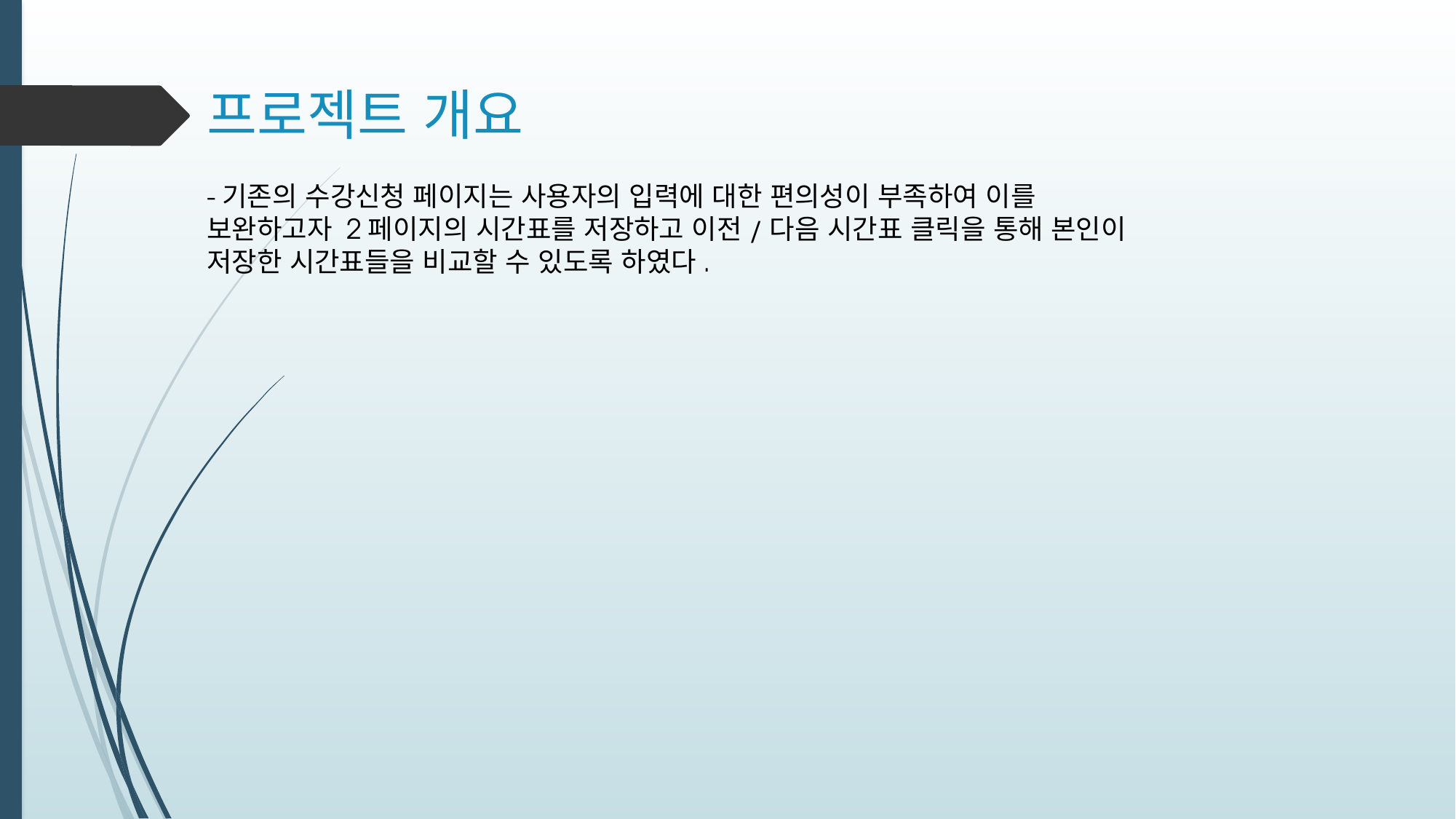

# 프로젝트 개요
-기존의 수강신청 페이지는 사용자의 입력에 대한 편의성이 부족하여 이를 보완하고자 2페이지의 시간표를 저장하고 이전/다음 시간표 클릭을 통해 본인이 저장한 시간표들을 비교할 수 있도록 하였다.